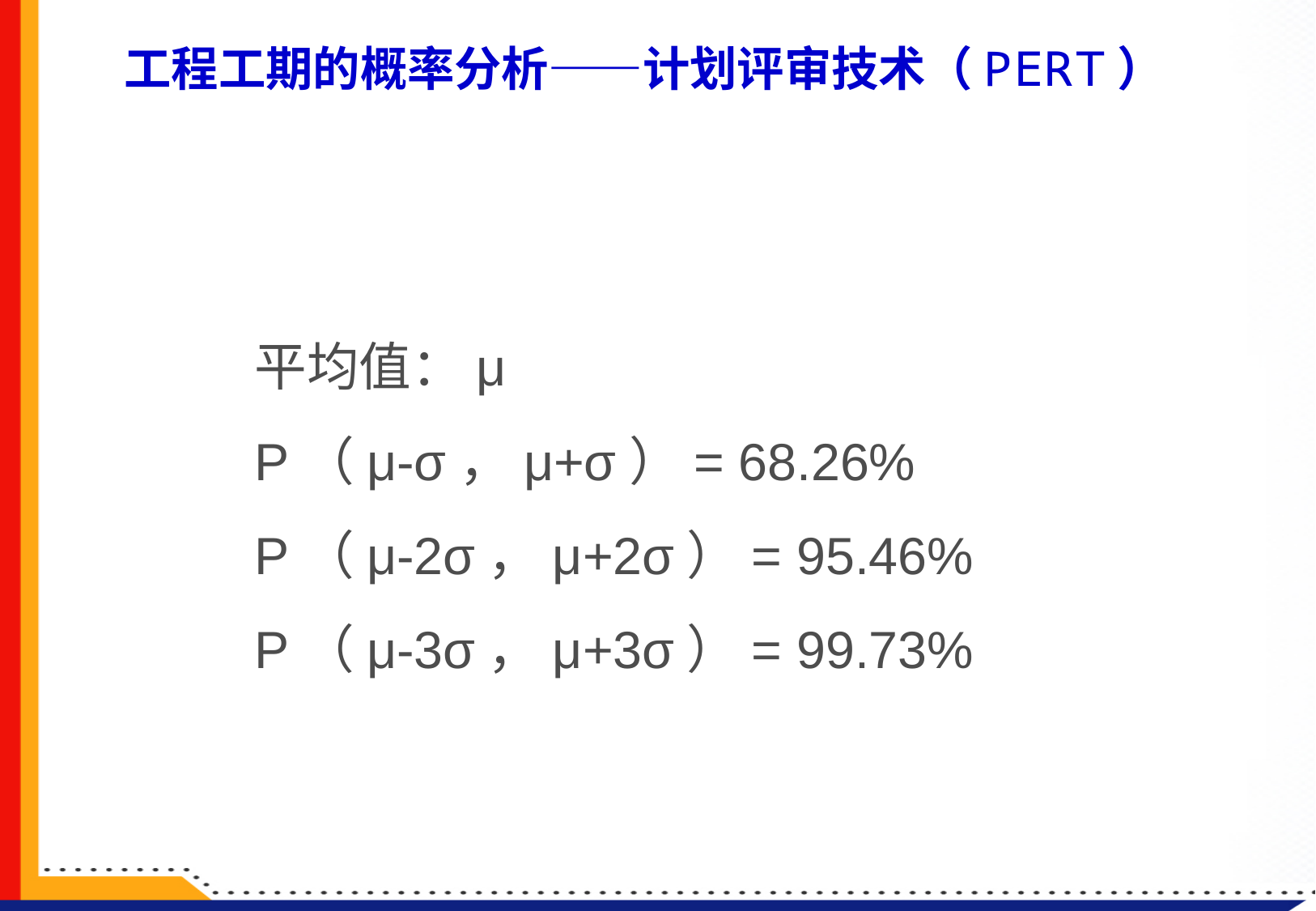

工程工期的概率分析——计划评审技术（PERT）
平均值：μ
P（μ-σ，μ+σ）= 68.26%
P（μ-2σ，μ+2σ）= 95.46%
P（μ-3σ，μ+3σ）= 99.73%